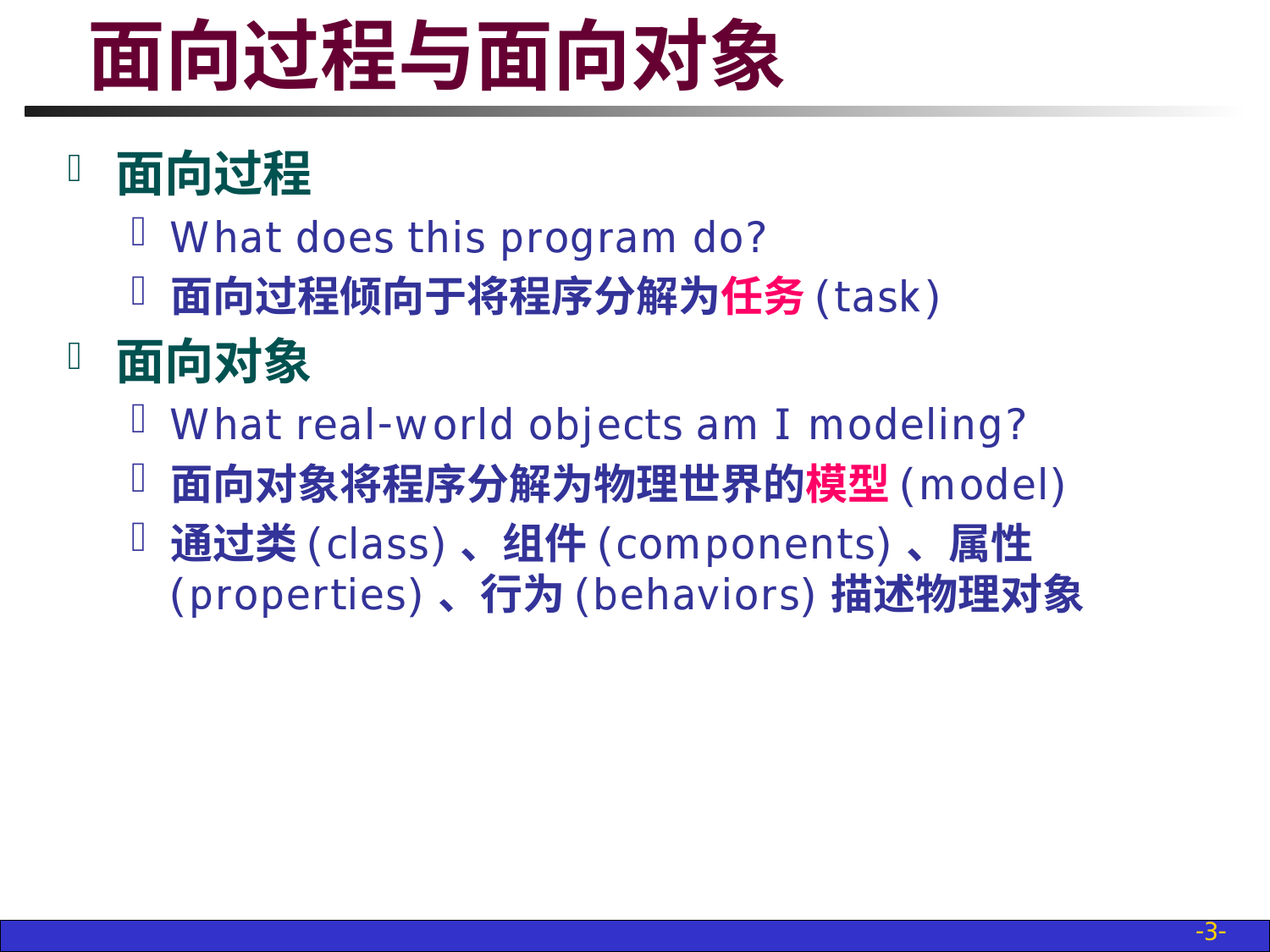

# 面向过程与面向对象
面向过程
What does this program do?
面向过程倾向于将程序分解为任务(task)
面向对象
What real-world objects am I modeling?
面向对象将程序分解为物理世界的模型(model)
通过类(class)、组件(components)、属性(properties)、行为(behaviors)描述物理对象
-3-